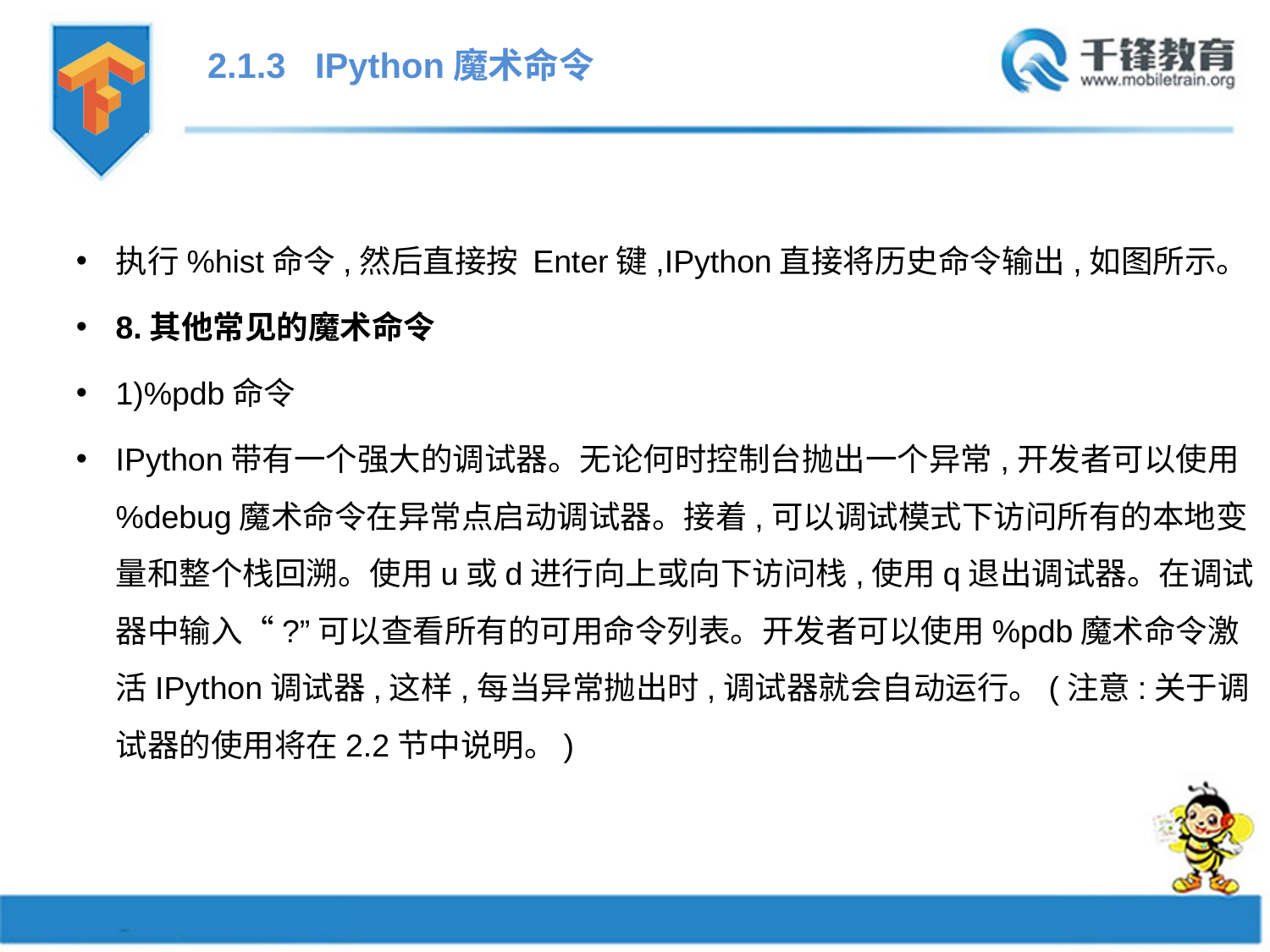

2.1.3   IPython魔术命令
执行%hist命令,然后直接按 Enter键,IPython直接将历史命令输出,如图所示。
8.其他常见的魔术命令
1)%pdb命令
IPython带有一个强大的调试器。无论何时控制台抛出一个异常,开发者可以使用%debug魔术命令在异常点启动调试器。接着,可以调试模式下访问所有的本地变量和整个栈回溯。使用u或d进行向上或向下访问栈,使用q退出调试器。在调试器中输入“?”可以查看所有的可用命令列表。开发者可以使用%pdb魔术命令激活IPython调试器,这样,每当异常抛出时,调试器就会自动运行。(注意:关于调试器的使用将在2.2节中说明。)